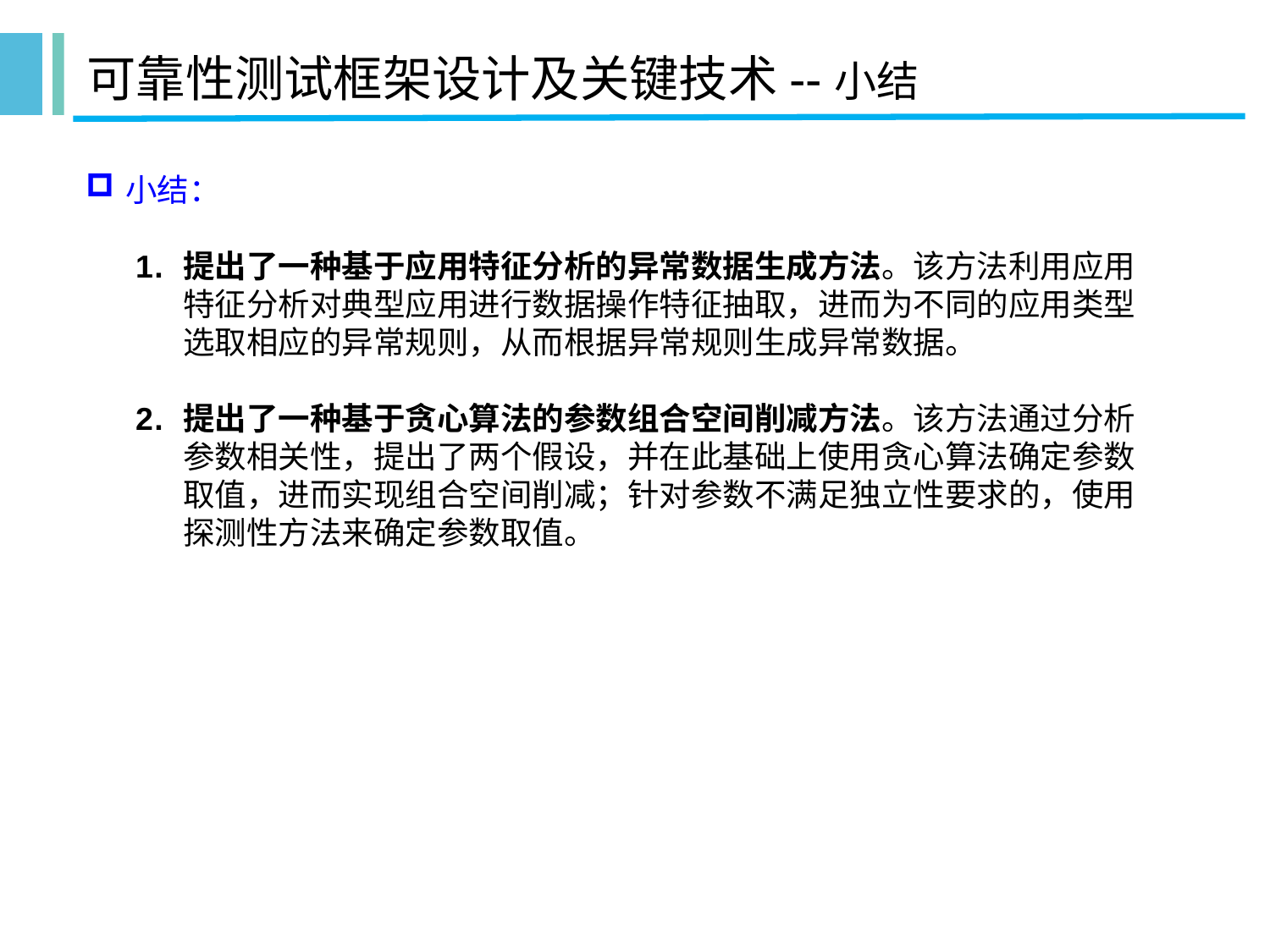

# 可靠性测试框架设计及关键技术--小结
小结：

提出了一种基于应用特征分析的异常数据生成方法。该方法利用应用特征分析对典型应用进行数据操作特征抽取，进而为不同的应用类型选取相应的异常规则，从而根据异常规则生成异常数据。

提出了一种基于贪心算法的参数组合空间削减方法。该方法通过分析参数相关性，提出了两个假设，并在此基础上使用贪心算法确定参数取值，进而实现组合空间削减；针对参数不满足独立性要求的，使用探测性方法来确定参数取值。